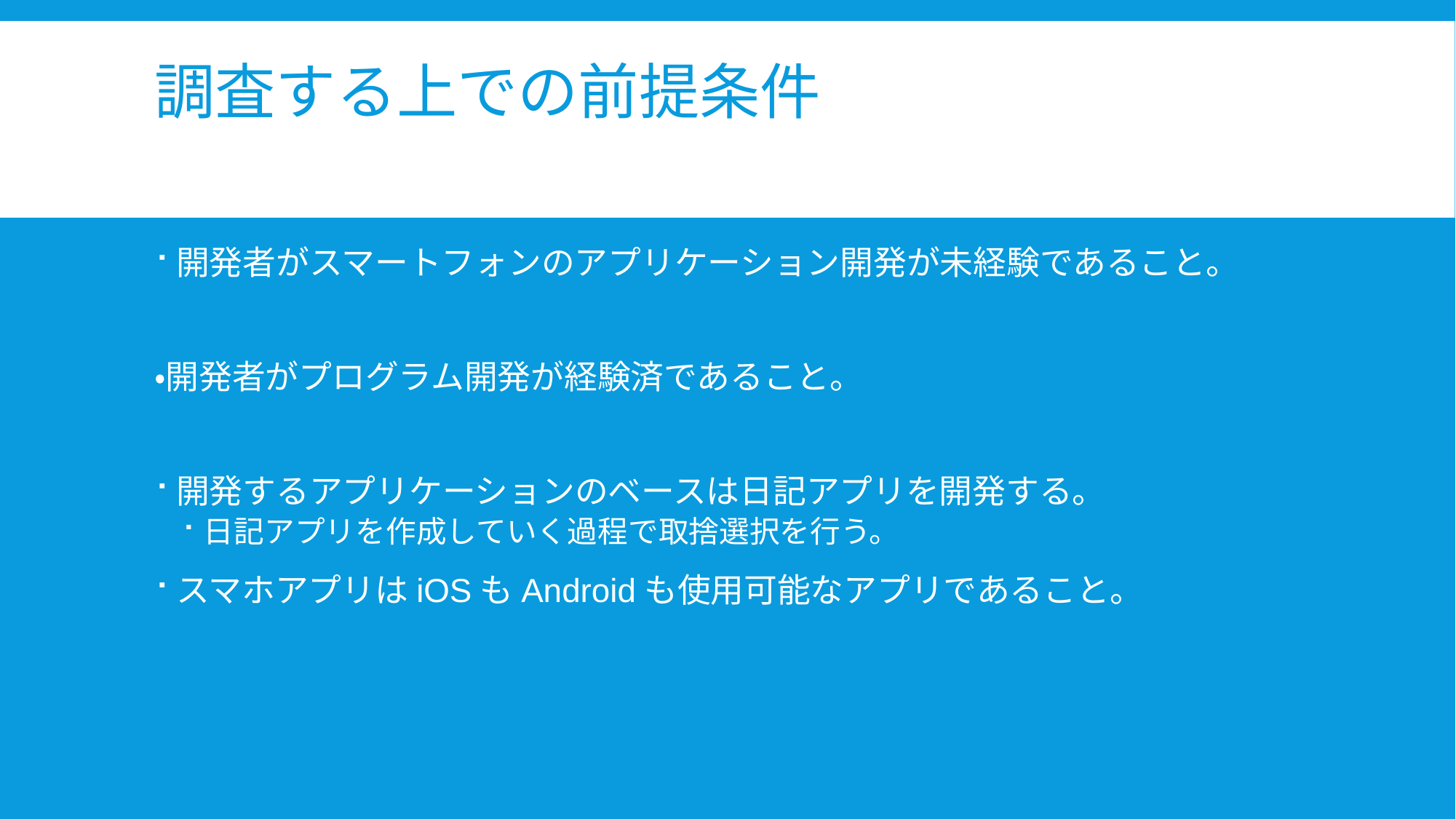

# 調査する上での前提条件
開発者がスマートフォンのアプリケーション開発が未経験であること。

・開発者がプログラム開発が経験済であること。

開発するアプリケーションのベースは日記アプリを開発する。
日記アプリを作成していく過程で取捨選択を行う。
スマホアプリはiOSもAndroidも使用可能なアプリであること。